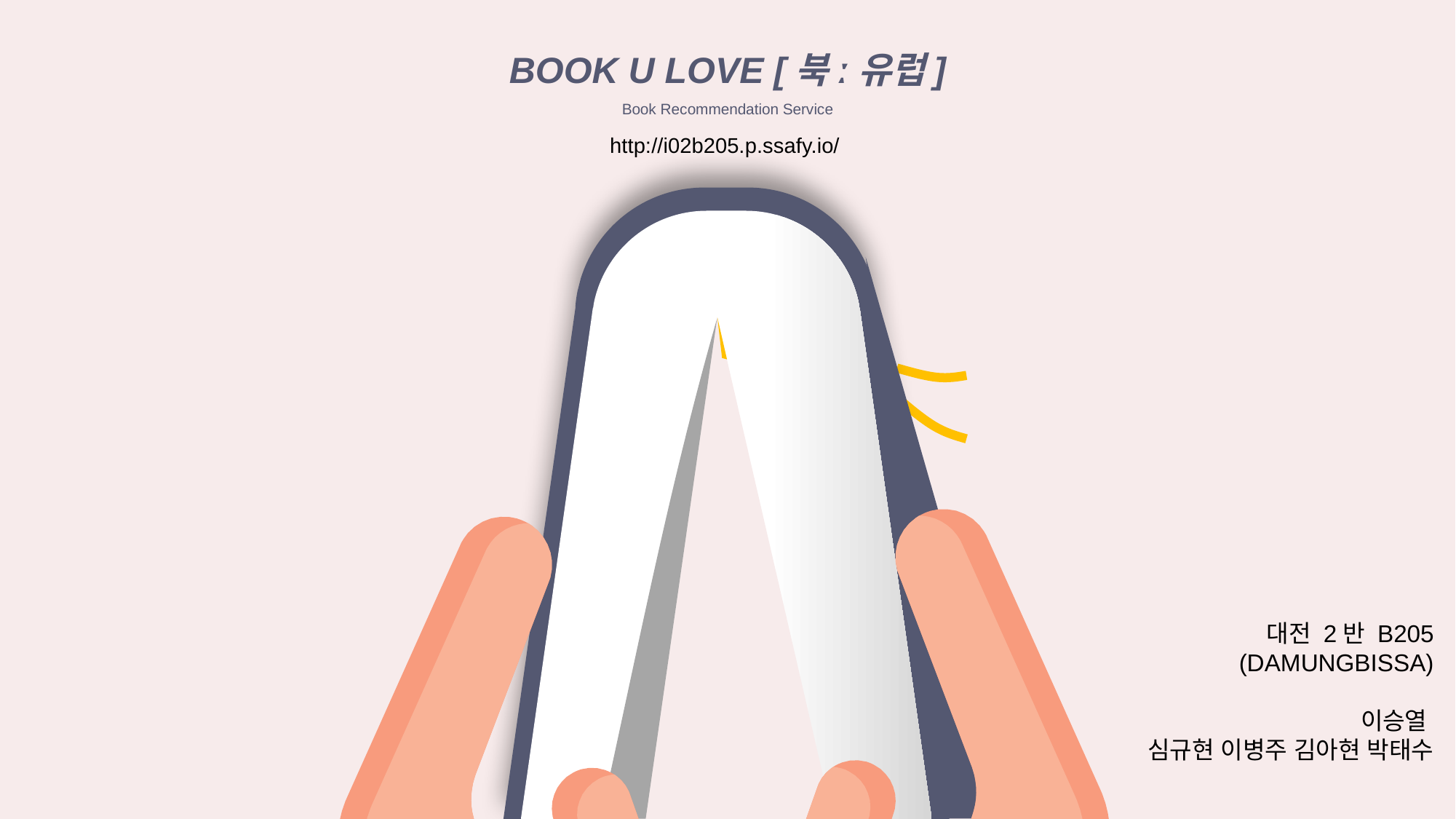

BOOK U LOVE [북ː유럽]
Book Recommendation Service
http://i02b205.p.ssafy.io/

대전 2반 B205
(DAMUNGBISSA)

이승열
심규현 이병주 김아현 박태수